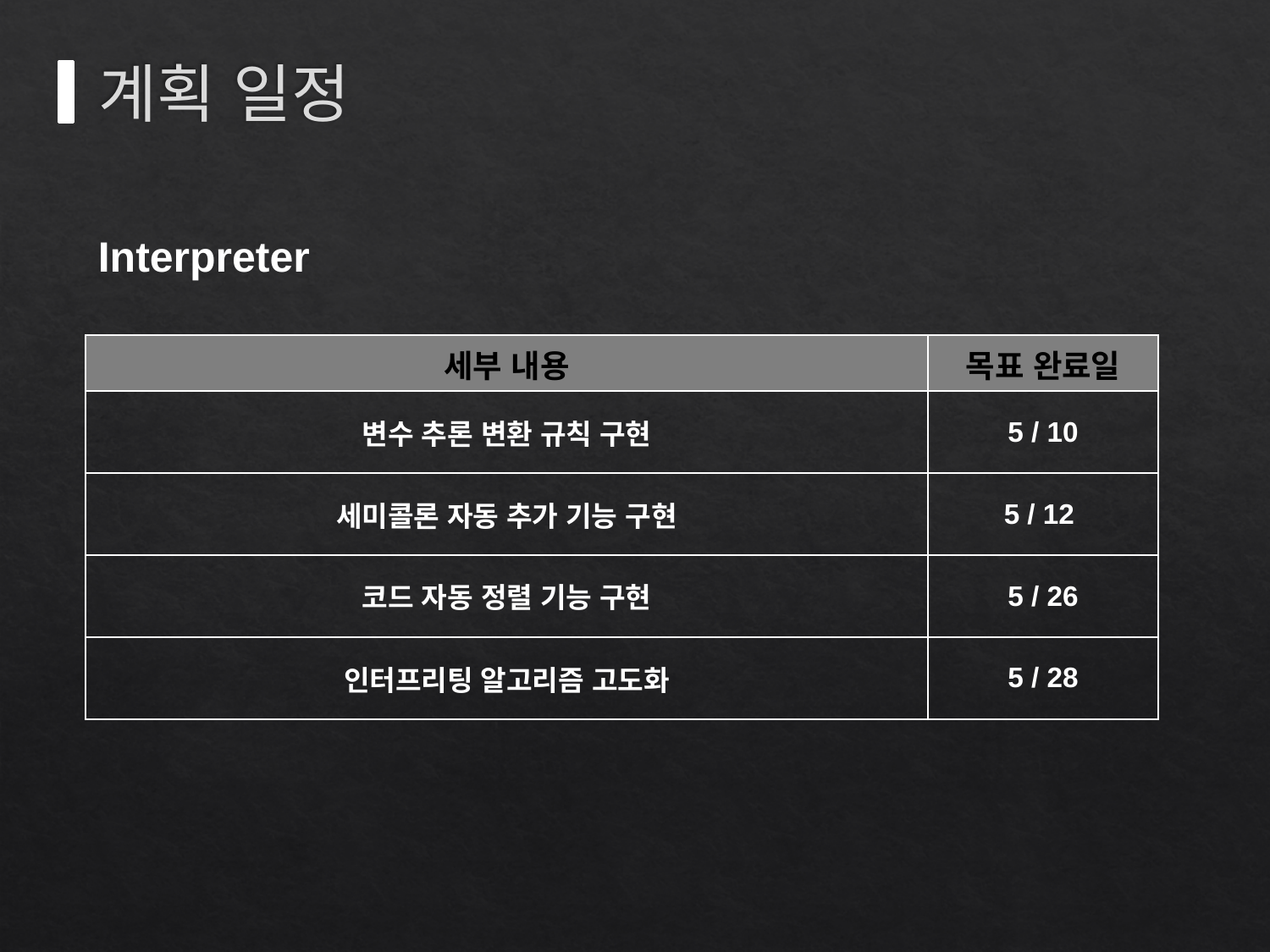

# 계획 일정

Interpreter

| 세부 내용 | 목표 완료일 |
| --- | --- |
| 변수 추론 변환 규칙 구현 | 5 / 10 |
| 세미콜론 자동 추가 기능 구현 | 5 / 12 |
| 코드 자동 정렬 기능 구현 | 5 / 26 |
| 인터프리팅 알고리즘 고도화 | 5 / 28 |